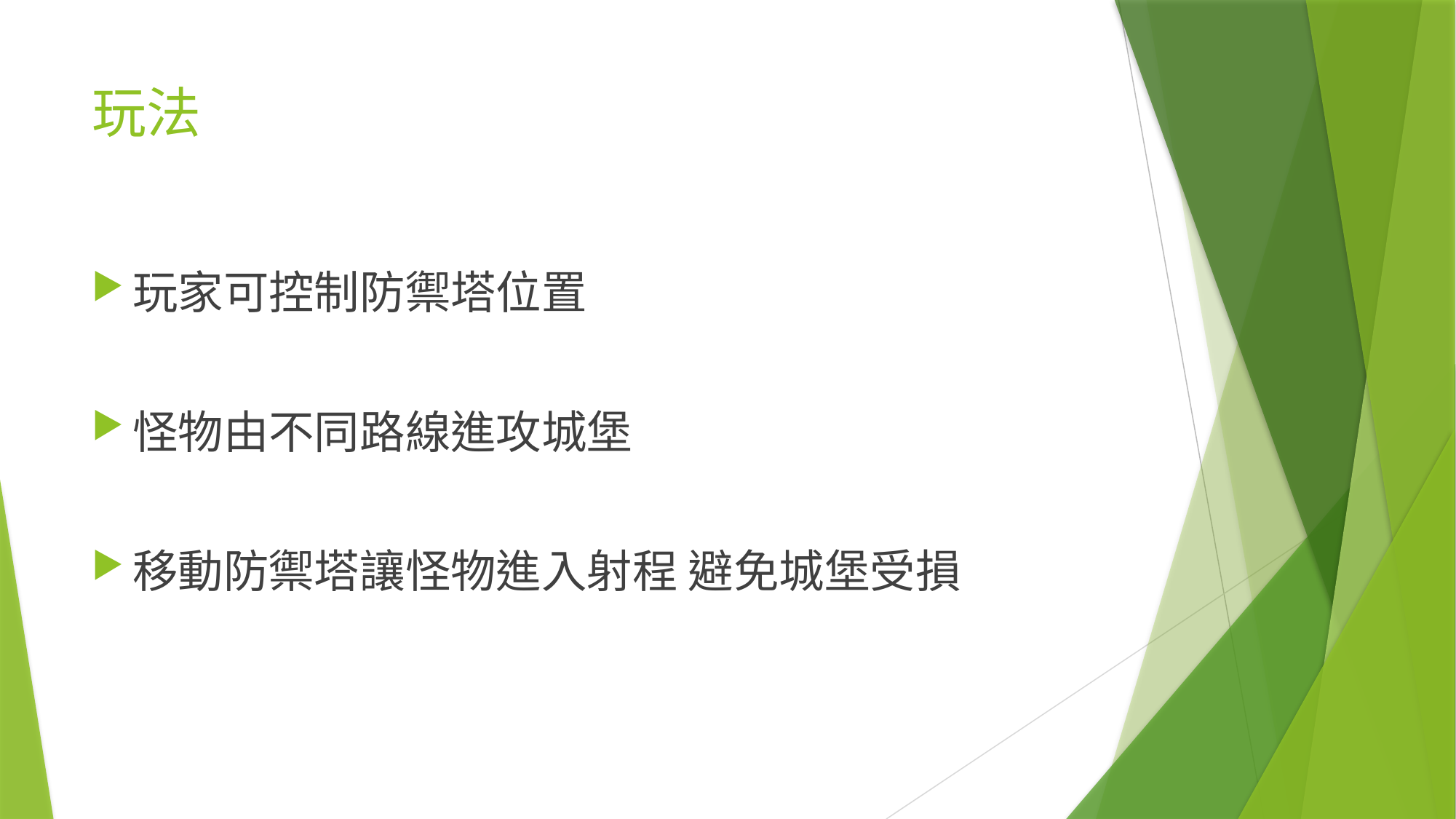

# 玩法
玩家可控制防禦塔位置

怪物由不同路線進攻城堡

移動防禦塔讓怪物進入射程 避免城堡受損